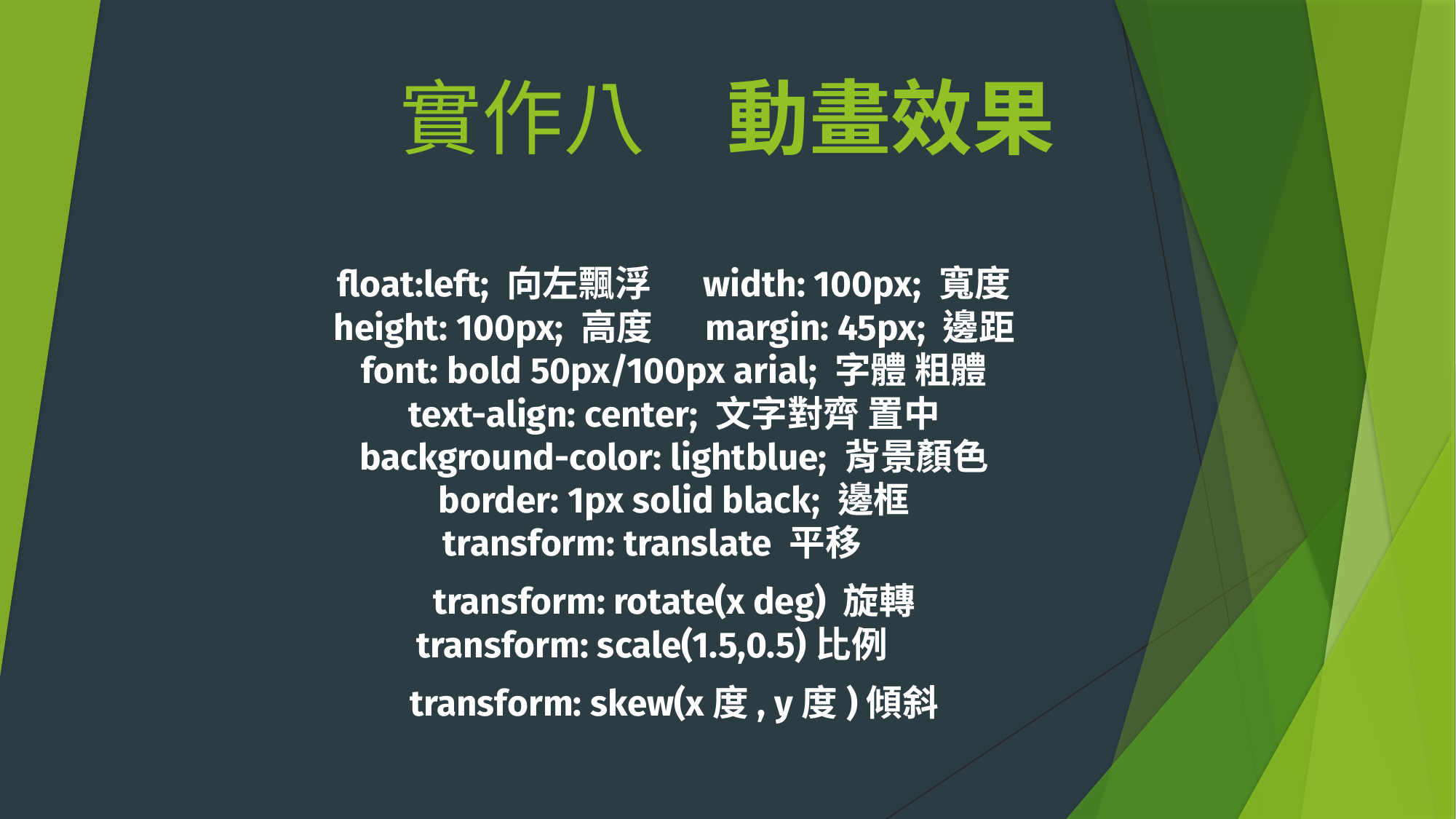

# 實作八	動畫效果
float:left; 向左飄浮  width: 100px; 寬度
height: 100px; 高度  margin: 45px; 邊距
font: bold 50px/100px arial; 字體 粗體
text-align: center; 文字對齊 置中
background-color: lightblue; 背景顏色
border: 1px solid black; 邊框
transform: translate 平移
transform: rotate(x deg) 旋轉
transform: scale(1.5,0.5)比例
transform: skew(x度, y度)傾斜